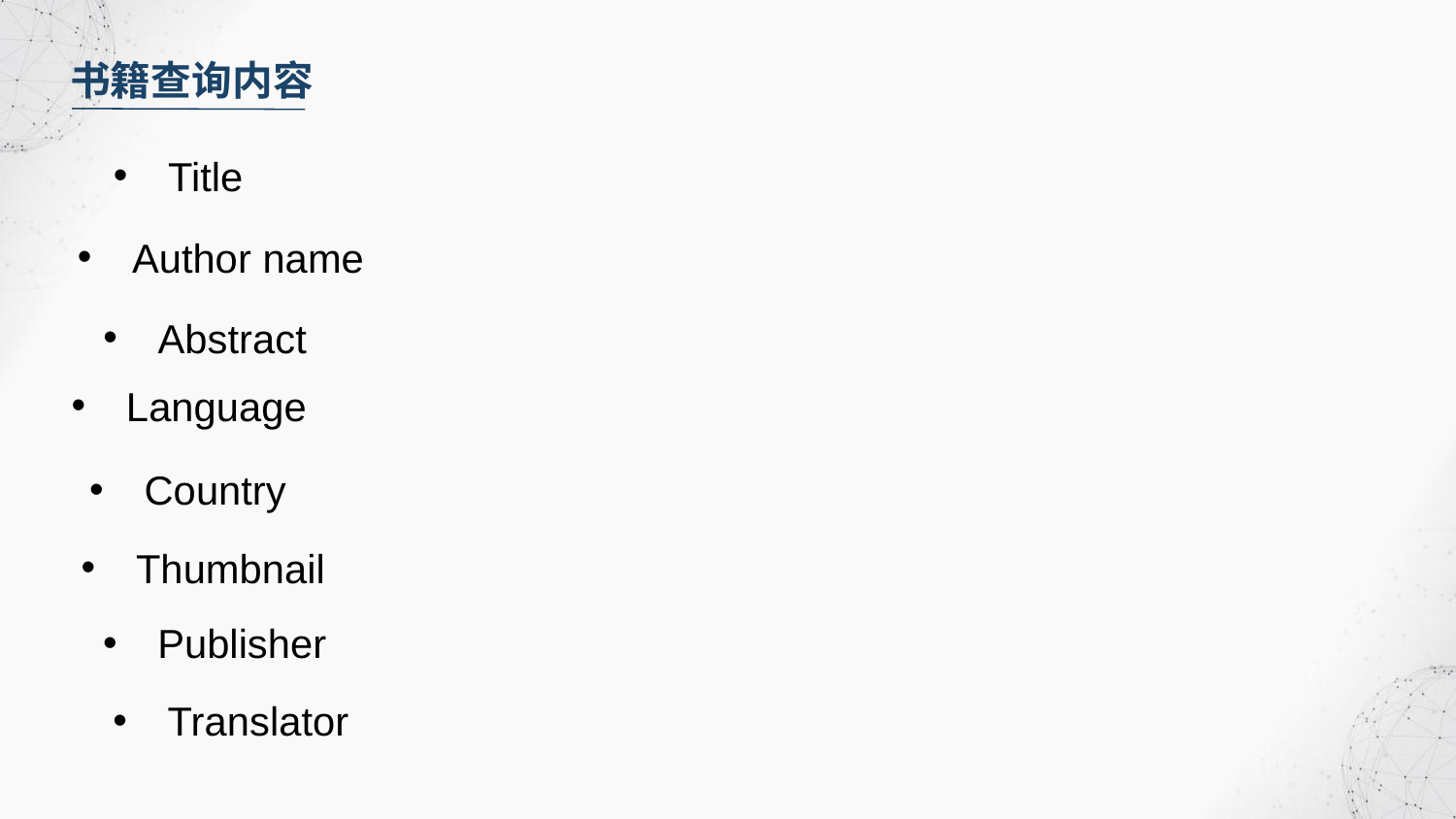

书籍查询内容

Title
Author name
Abstract
Language
Country
Thumbnail
Publisher
Translator